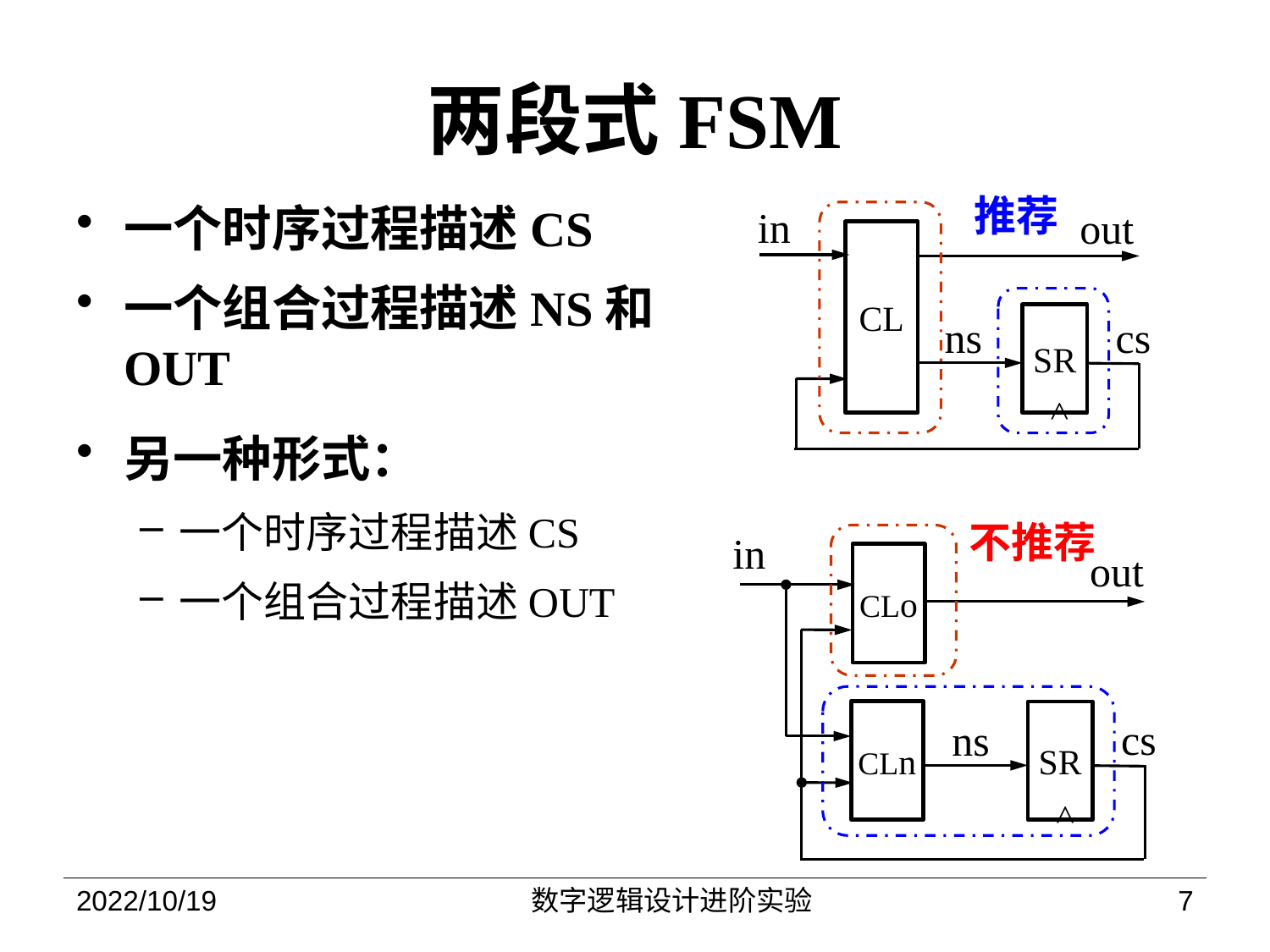

两段式FSM
推荐
一个时序过程描述CS
一个组合过程描述NS和OUT
另一种形式：
一个时序过程描述CS
一个组合过程描述OUT

in
out
CL
SR
ns
cs
<

不推荐
in
out
CLo
CLn
SR
cs
ns
<

2022/10/19
数字逻辑设计进阶实验
7